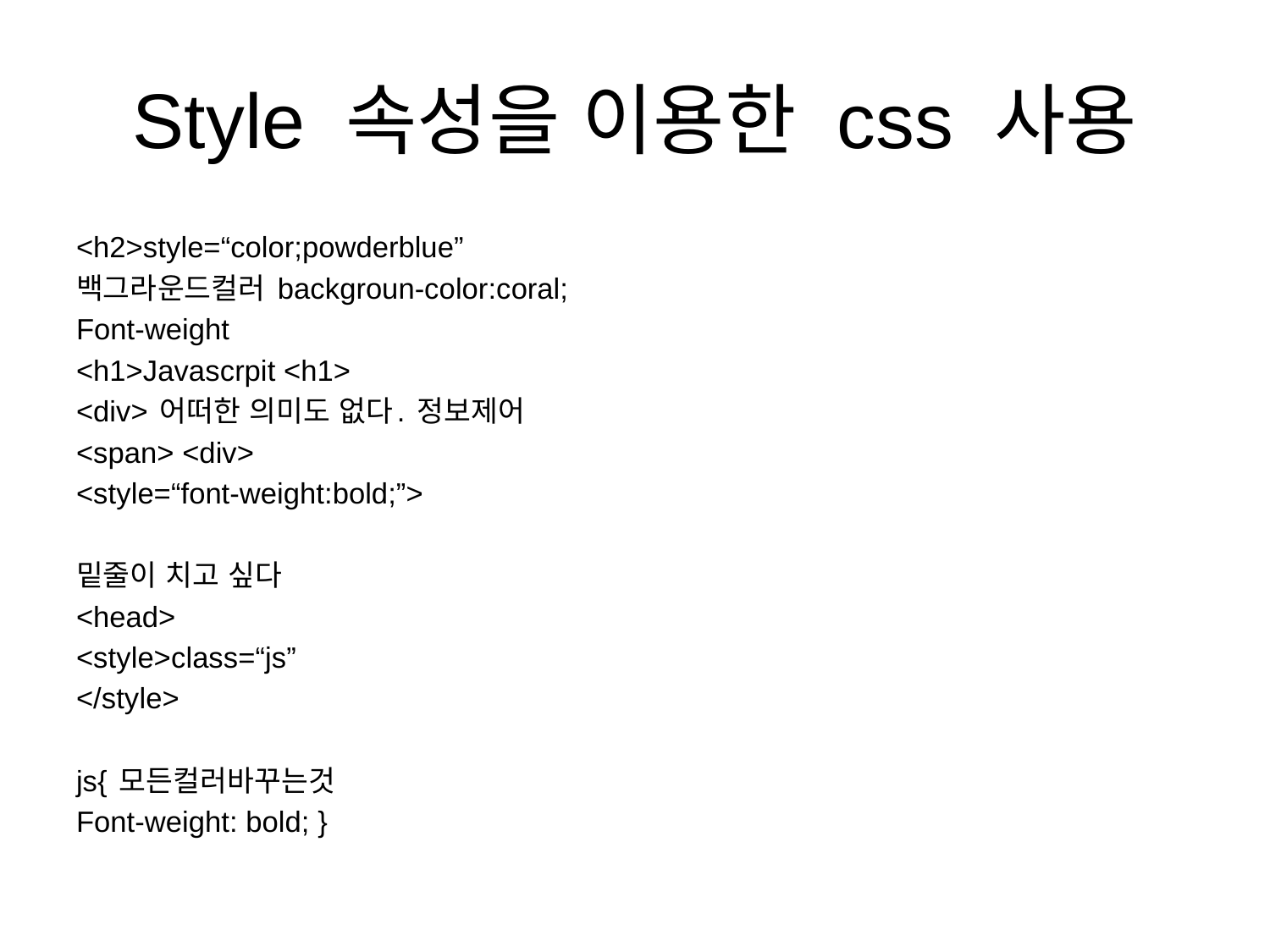

# Style 속성을 이용한 css 사용
<h2>style=“color;powderblue”
백그라운드컬러 backgroun-color:coral;
Font-weight
<h1>Javascrpit <h1>
<div> 어떠한 의미도 없다. 정보제어
<span> <div>
<style=“font-weight:bold;”>

밑줄이 치고 싶다
<head>
<style>class=“js”
</style>

js{ 모든컬러바꾸는것
Font-weight: bold; }